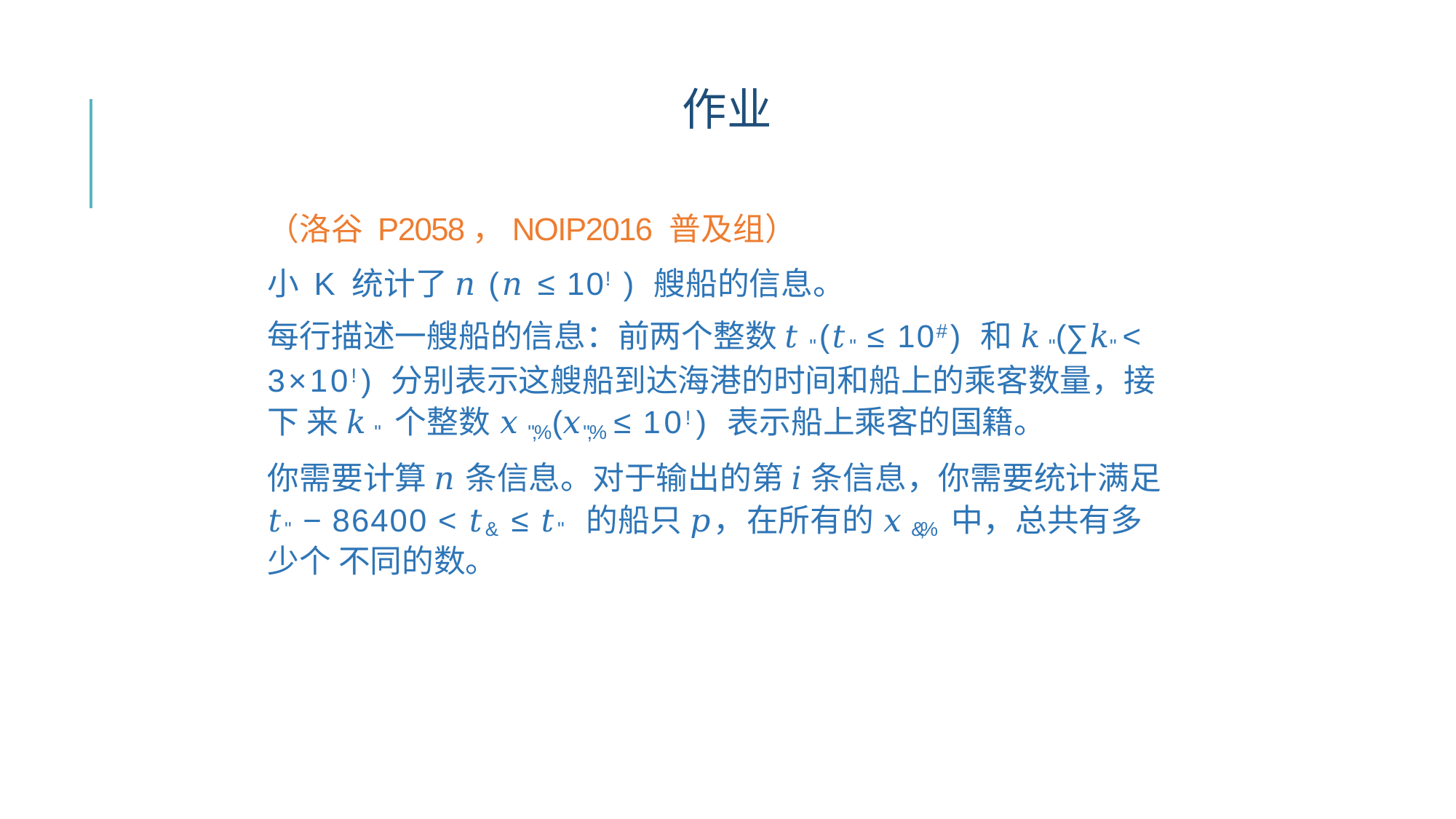

# 作业
（洛谷 P2058，NOIP2016 普及组）
小 K 统计了 𝑛(𝑛 ≤ 10!) 艘船的信息。
每行描述一艘船的信息：前两个整数 𝑡"(𝑡" ≤ 10#) 和 𝑘"(∑𝑘" <  3×10!) 分别表示这艘船到达海港的时间和船上的乘客数量，接下 来 𝑘" 个整数 𝑥",%(𝑥",% ≤ 10!) 表示船上乘客的国籍。
你需要计算 𝑛 条信息。对于输出的第 𝑖 条信息，你需要统计满足
𝑡" − 86400 < 𝑡& ≤ 𝑡" 的船只 𝑝，在所有的 𝑥&,% 中，总共有多少个 不同的数。